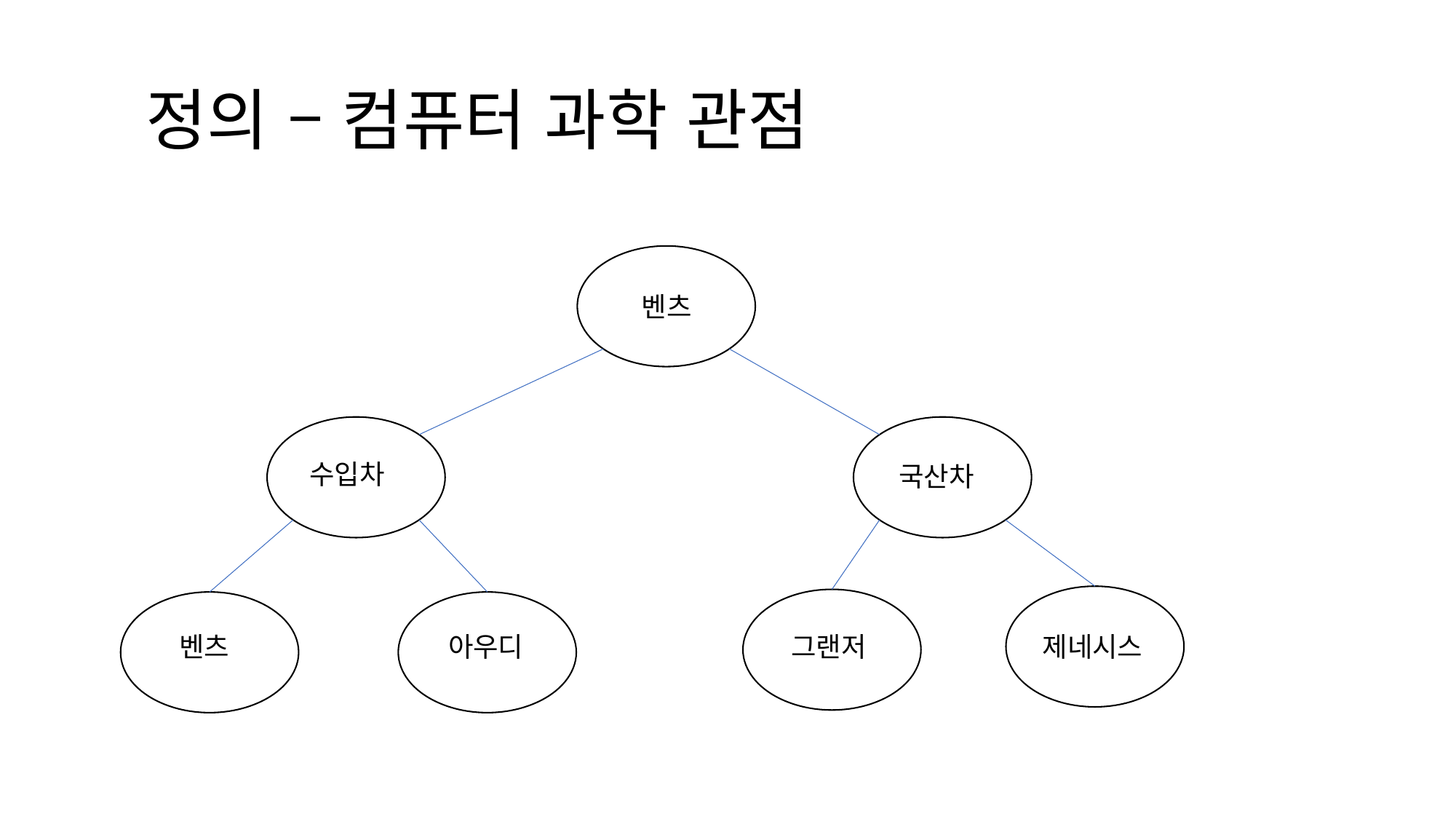

# 정의 – 컴퓨터 과학 관점

벤츠

수입차
국산차

제네시스
벤츠
아우디
그랜저